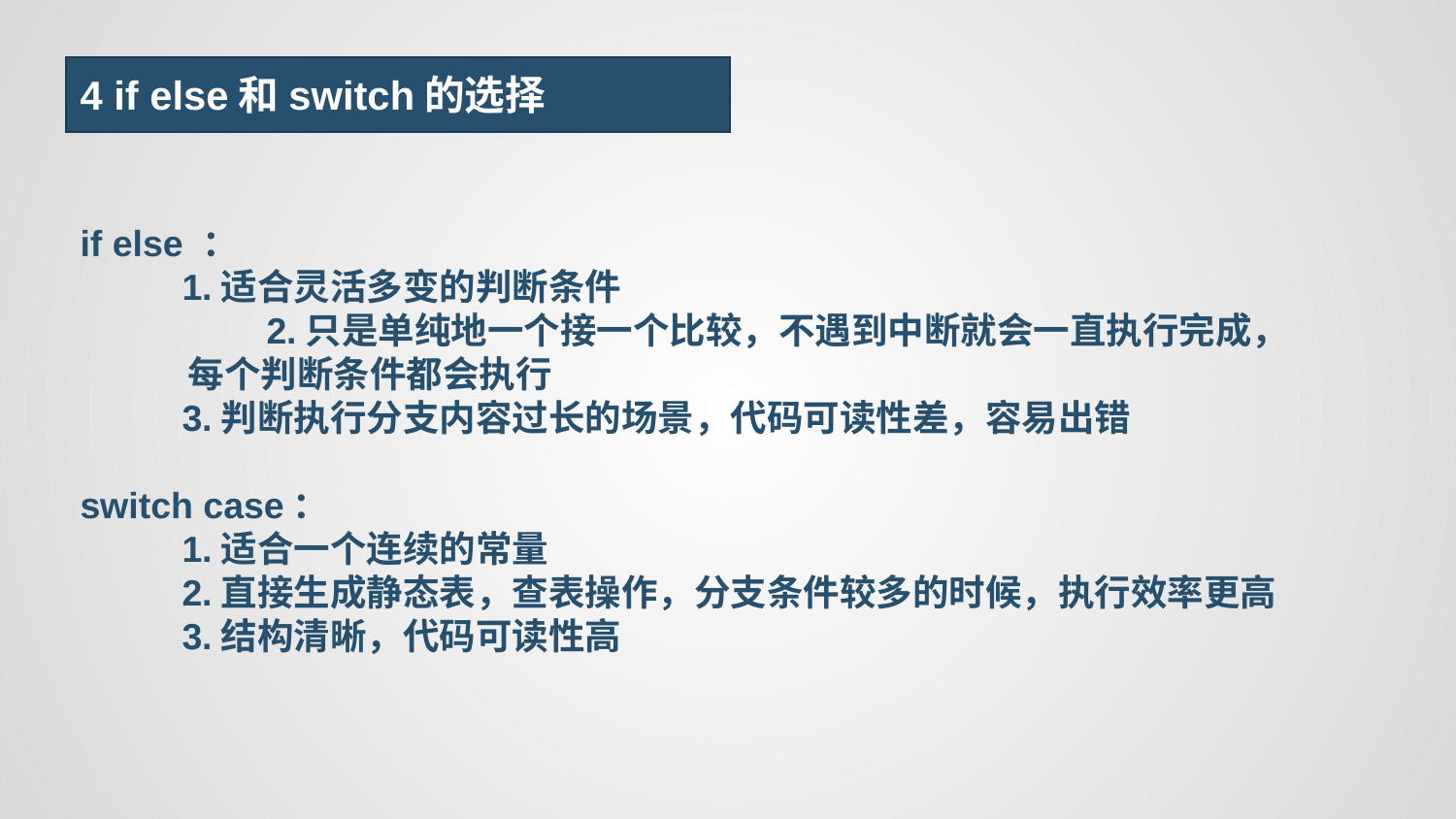

4 if else和switch的选择
if else ：
          1.适合灵活多变的判断条件
	    2.只是单纯地一个接一个比较，不遇到中断就会一直执行完成，
            每个判断条件都会执行
          3.判断执行分支内容过长的场景，代码可读性差，容易出错

switch case：
          1.适合一个连续的常量
          2.直接生成静态表，查表操作，分支条件较多的时候，执行效率更高
          3.结构清晰，代码可读性高